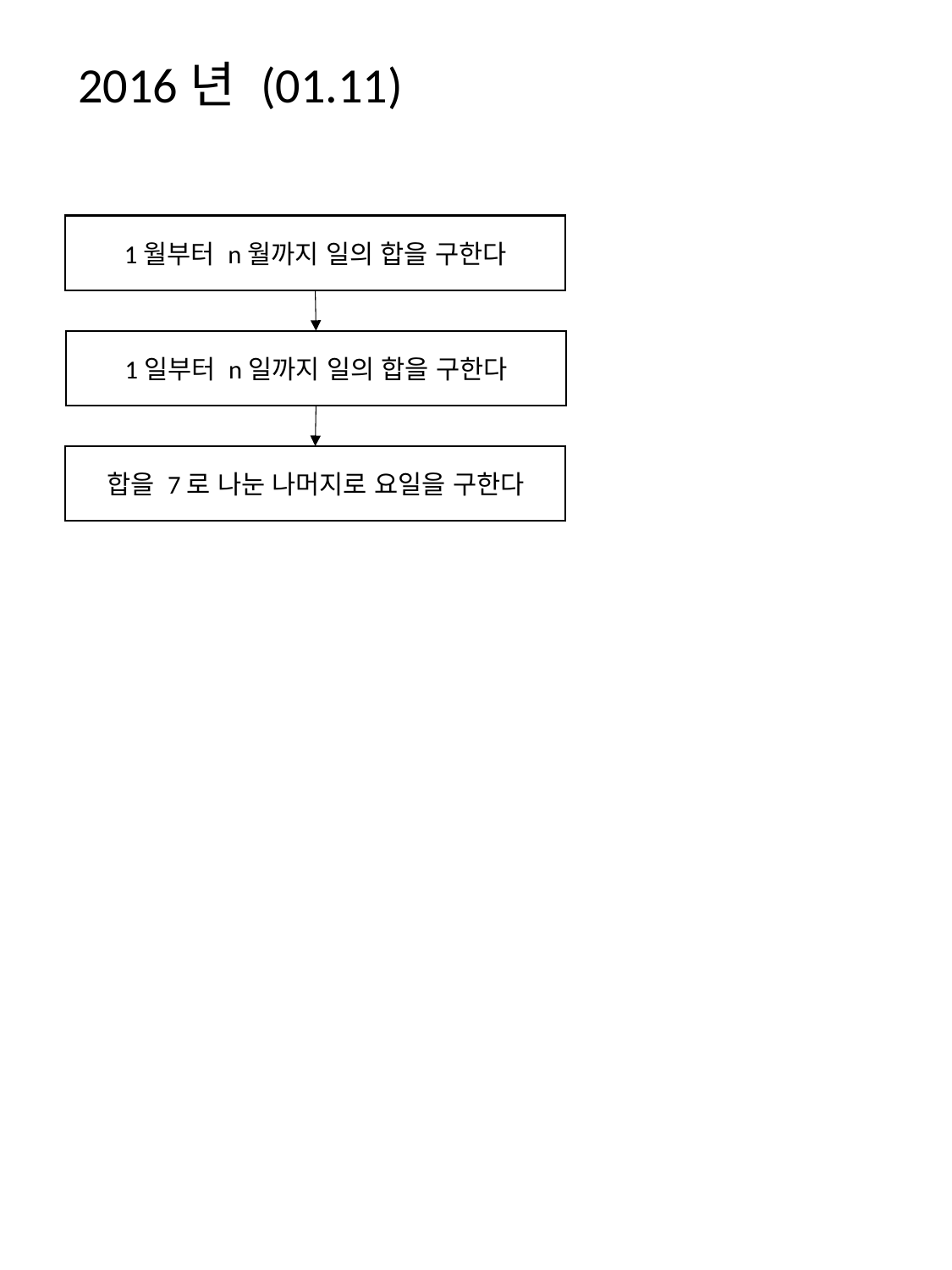

# 2016년 (01.11)
1월부터 n월까지 일의 합을 구한다
1일부터 n일까지 일의 합을 구한다
합을 7로 나눈 나머지로 요일을 구한다